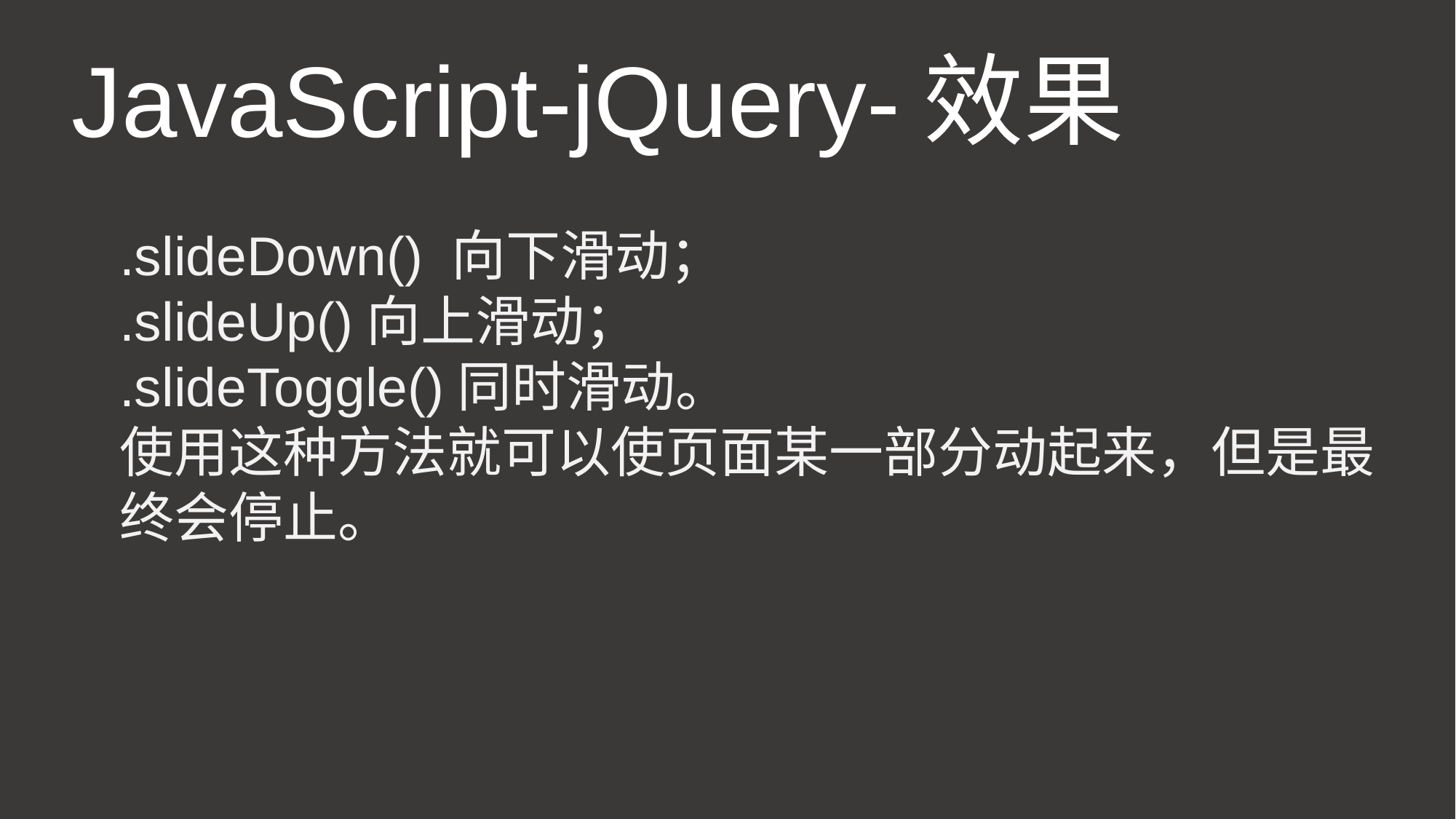

JavaScript-jQuery-效果
.slideDown() 向下滑动；
.slideUp()向上滑动；
.slideToggle()同时滑动。
使用这种方法就可以使页面某一部分动起来，但是最终会停止。